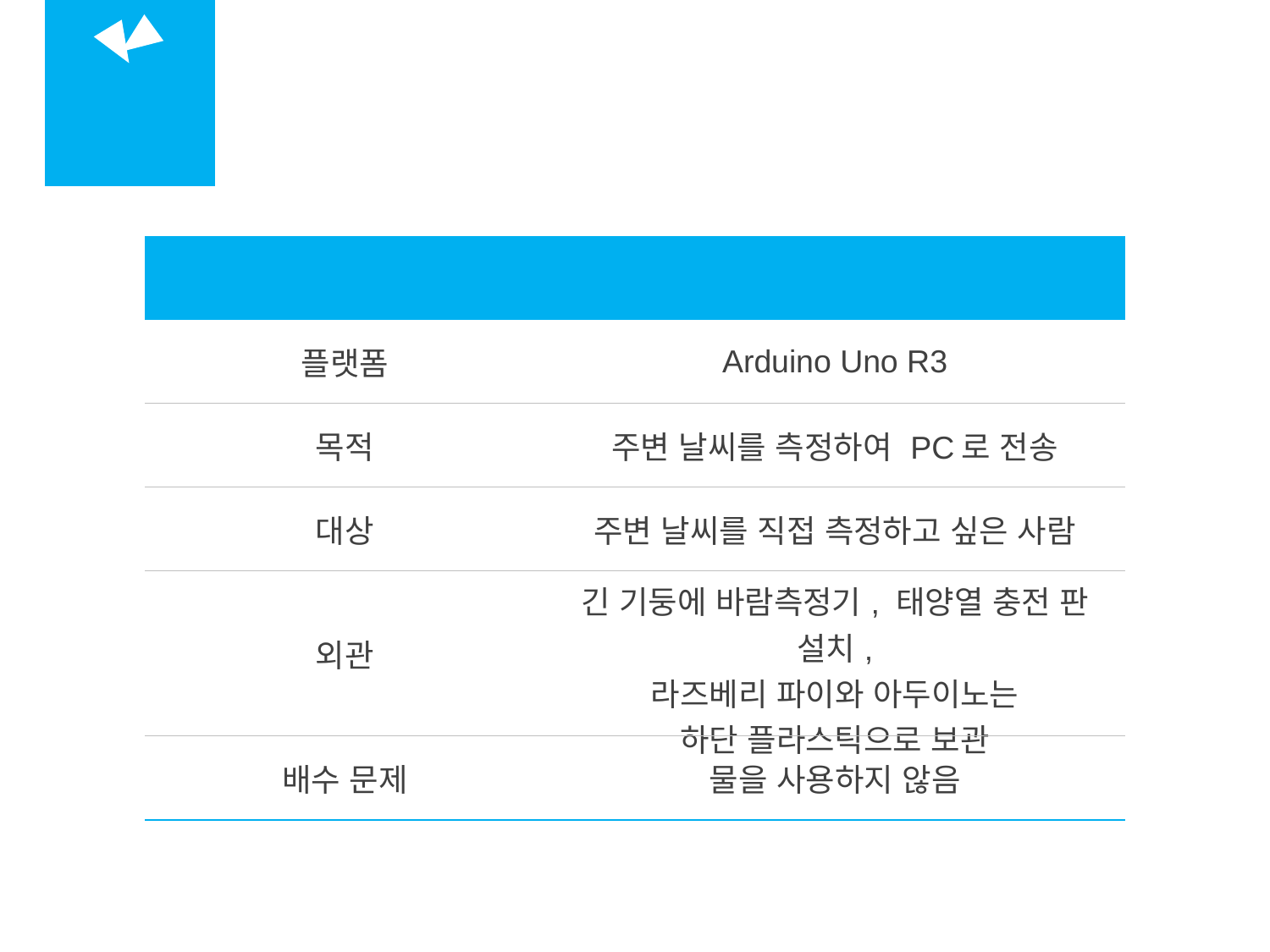

02
Weather station
| 조사 내용 | Weather station |
| --- | --- |
| 플랫폼 | Arduino Uno R3 |
| 목적 | 주변 날씨를 측정하여 PC로 전송 |
| 대상 | 주변 날씨를 직접 측정하고 싶은 사람 |
| 외관 | 긴 기둥에 바람측정기, 태양열 충전 판 설치, 라즈베리 파이와 아두이노는 하단 플라스틱으로 보관 |
| 배수 문제 | 물을 사용하지 않음 |